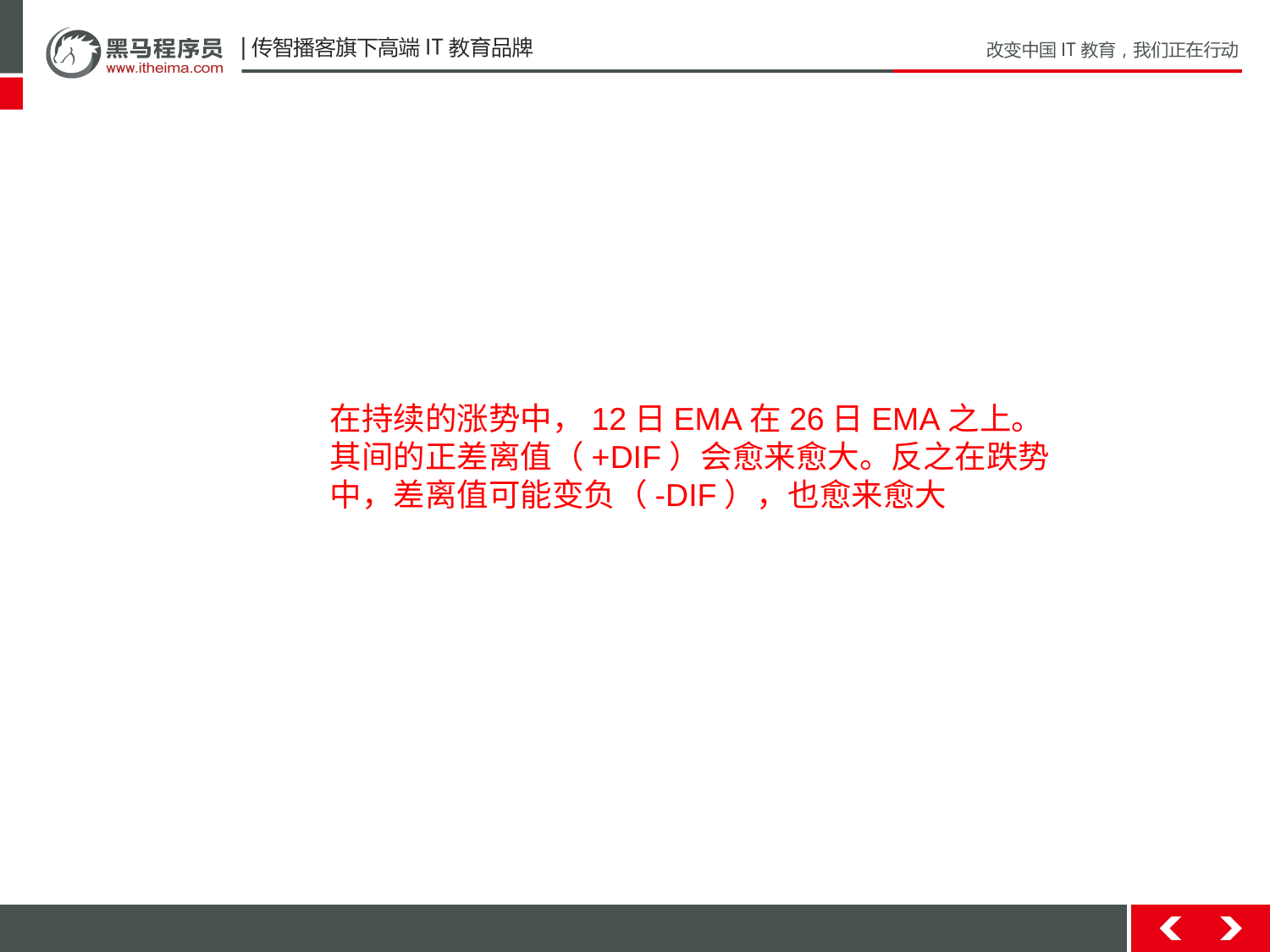

在持续的涨势中，12日EMA在26日EMA之上。其间的正差离值（+DIF）会愈来愈大。反之在跌势中，差离值可能变负（-DIF），也愈来愈大